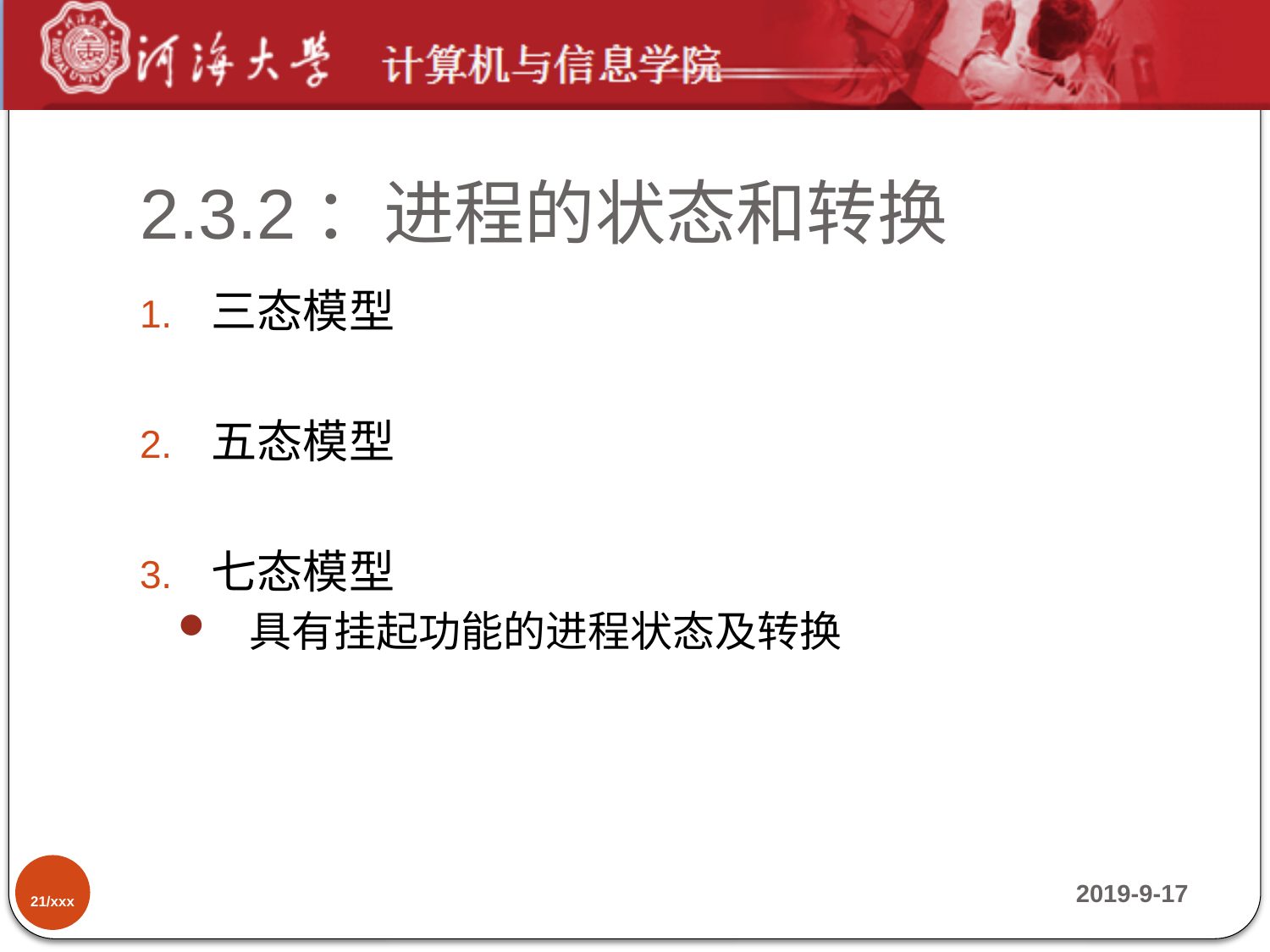

# 2.3.2：进程的状态和转换
三态模型

五态模型

七态模型
具有挂起功能的进程状态及转换
21/xxx
2019-9-17